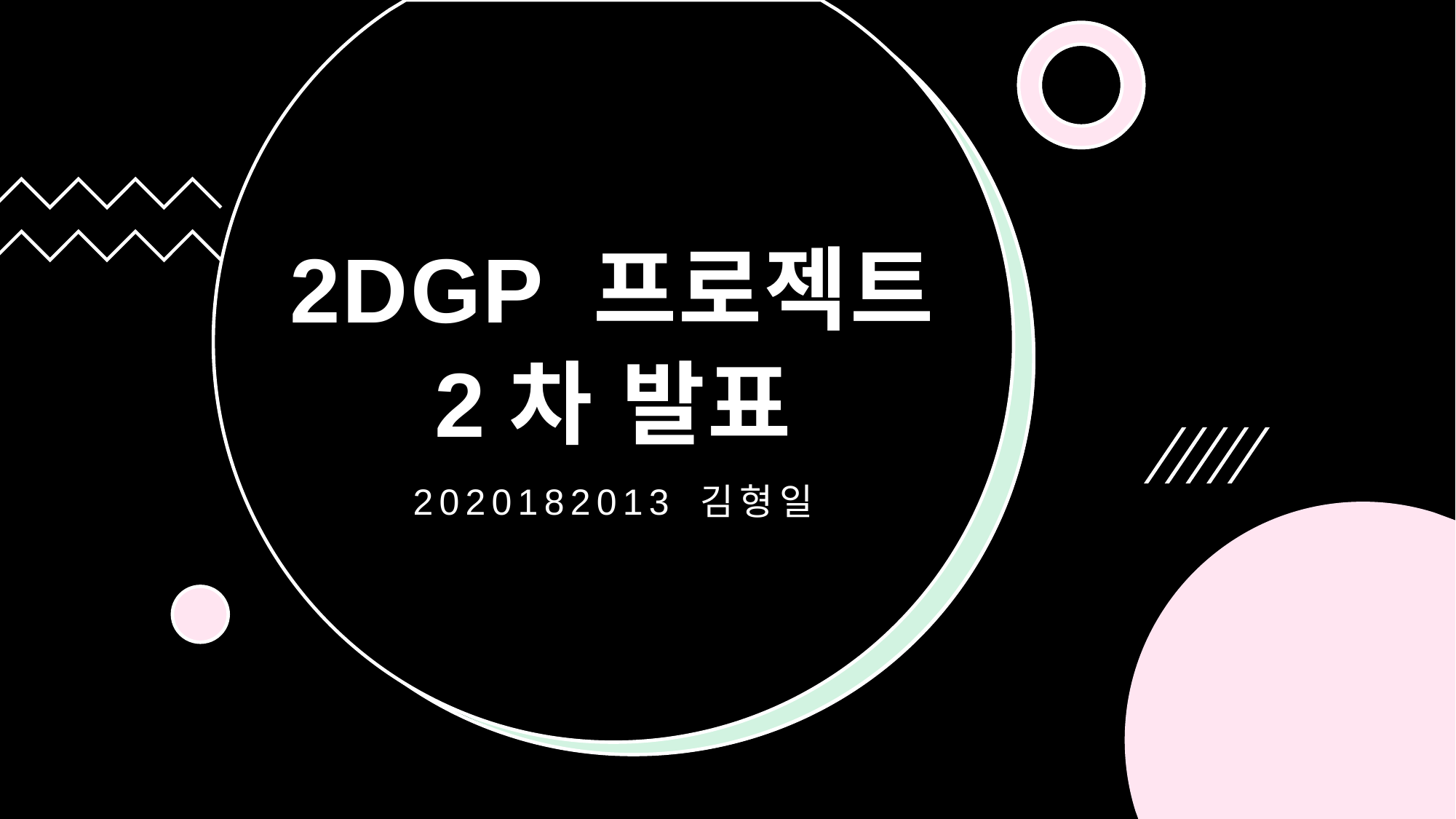

# 2DGP 프로젝트 2차 발표

2020182013 김형일